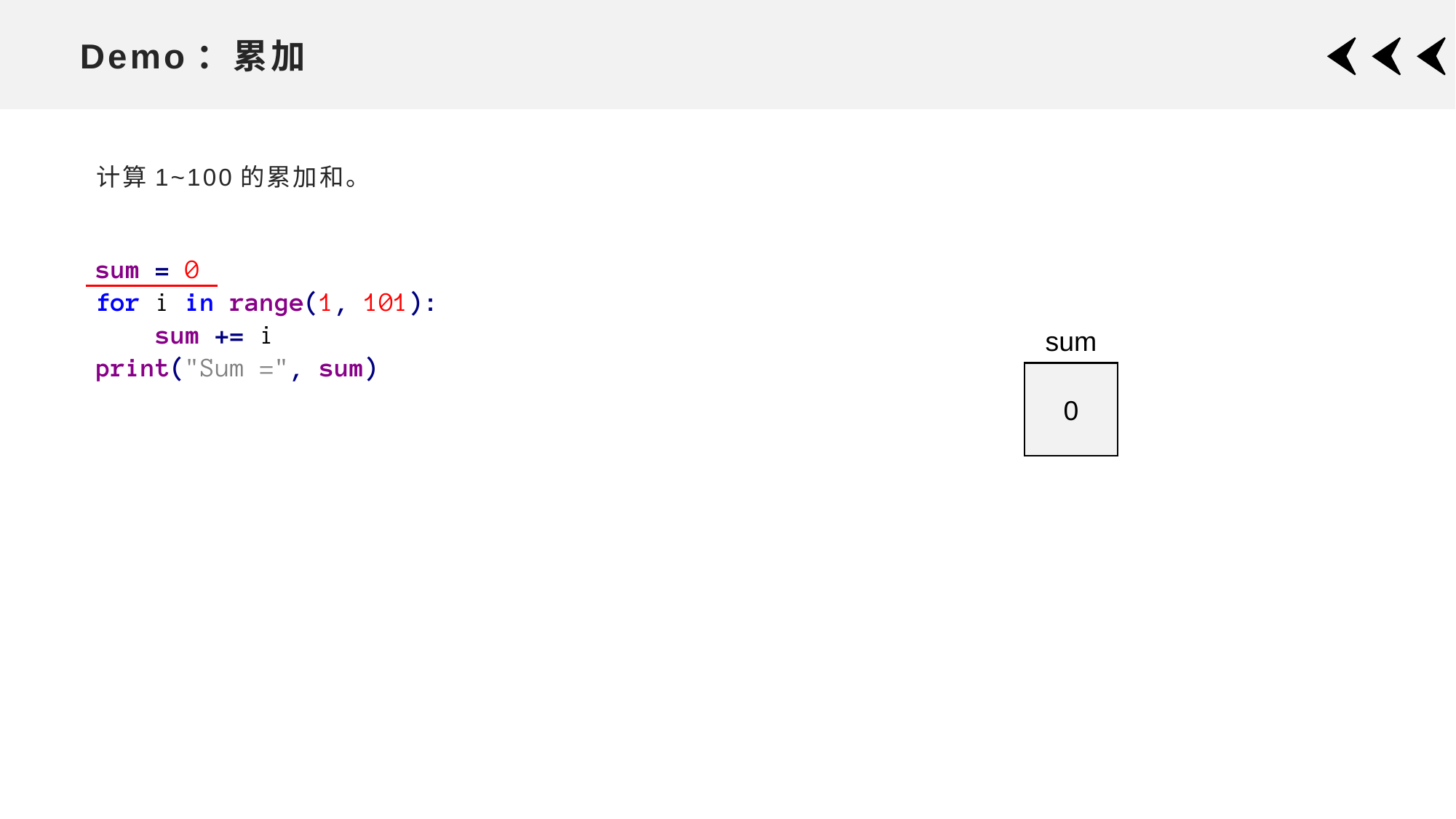

# Demo：累加
计算1~100的累加和。
sum = 0
for i in range(1, 101):
    sum += i
print("Sum =", sum)
sum
0